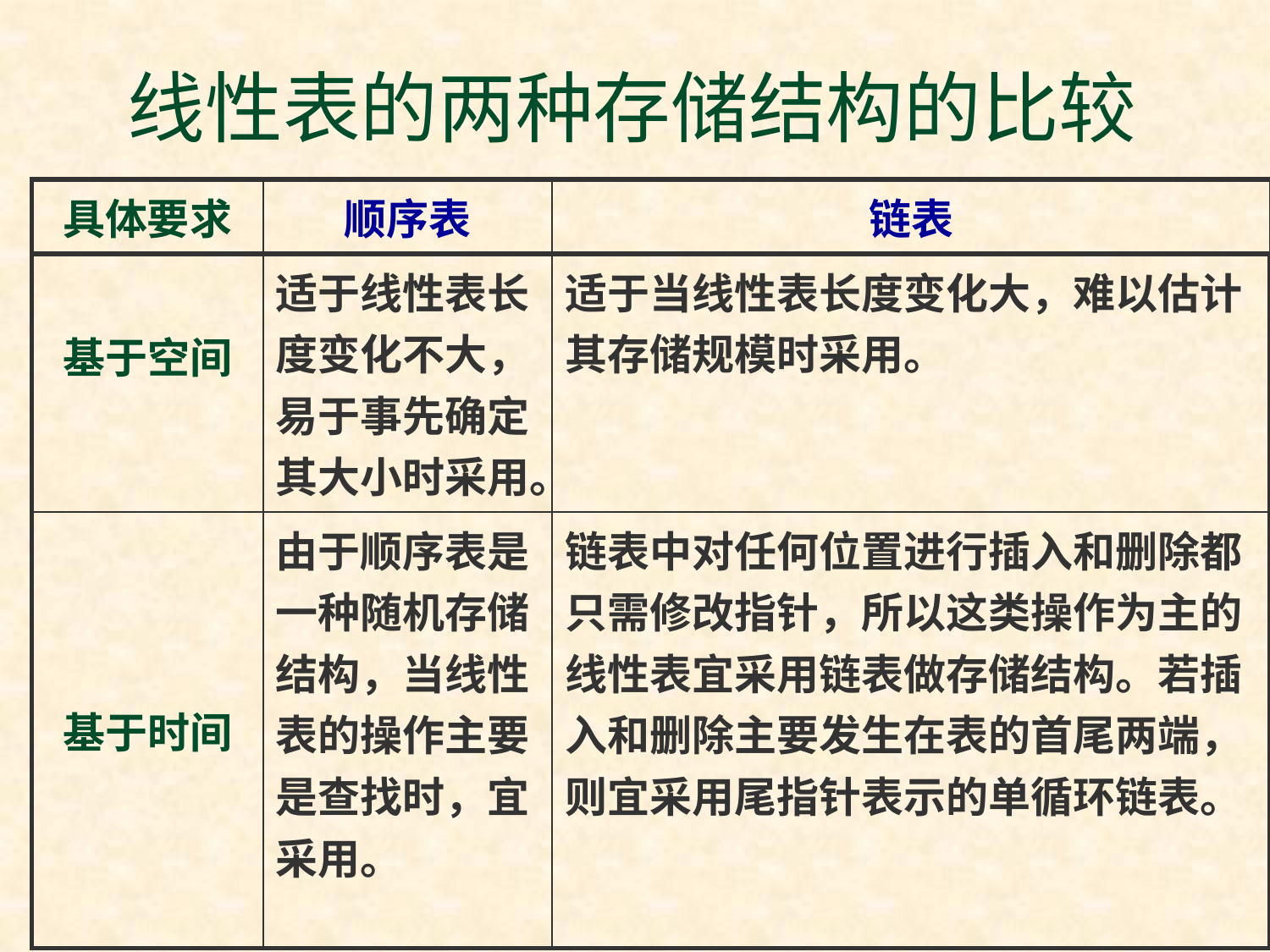

# 线性表的两种存储结构的比较
| 具体要求 | 顺序表 | 链表 |
| --- | --- | --- |
| 基于空间 | 适于线性表长度变化不大，易于事先确定其大小时采用。 | 适于当线性表长度变化大，难以估计其存储规模时采用。 |
| 基于时间 | 由于顺序表是一种随机存储结构，当线性表的操作主要是查找时，宜采用。 | 链表中对任何位置进行插入和删除都只需修改指针，所以这类操作为主的线性表宜采用链表做存储结构。若插入和删除主要发生在表的首尾两端，则宜采用尾指针表示的单循环链表。 |